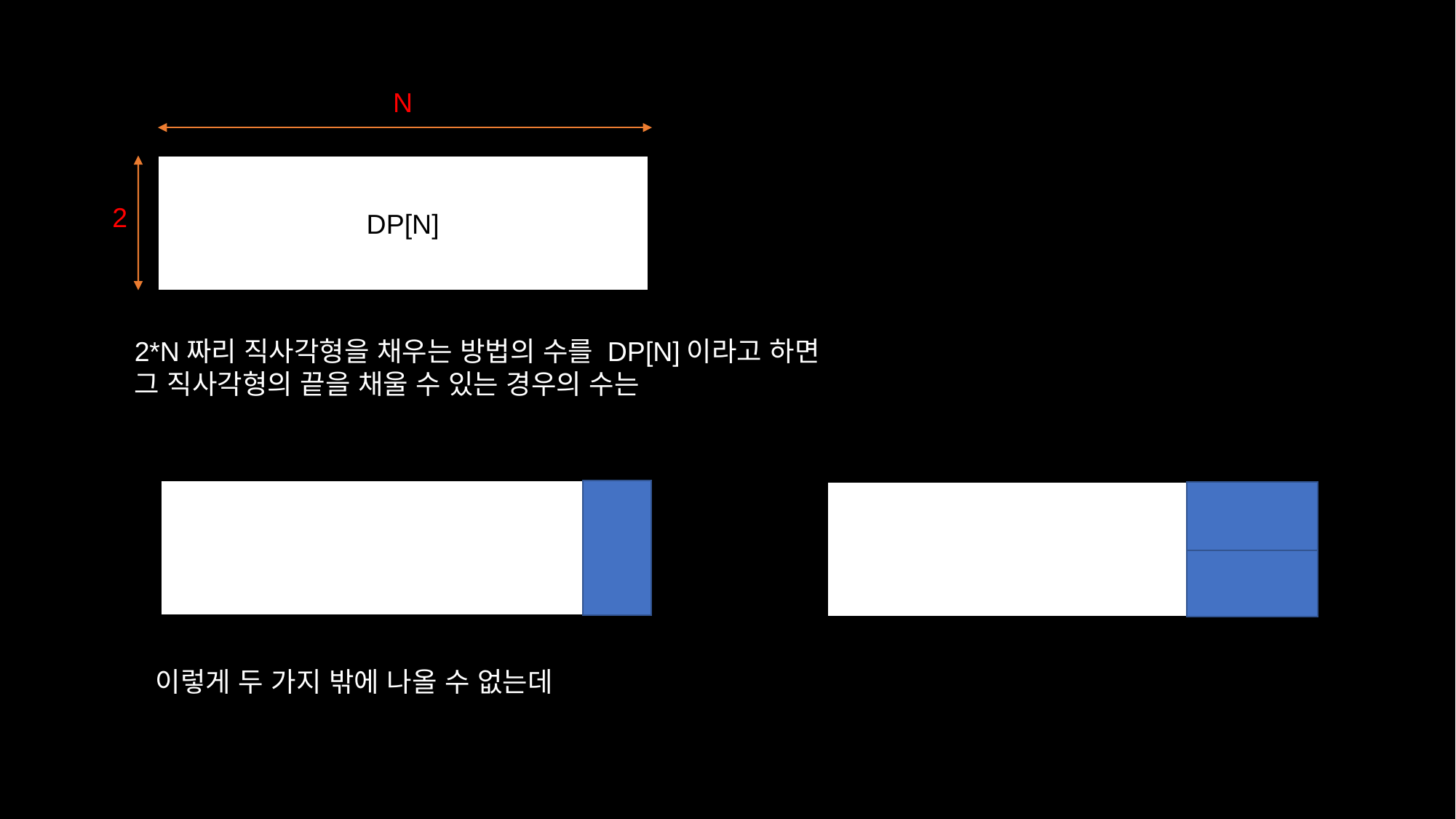

N
DP[N]
2
2*N짜리 직사각형을 채우는 방법의 수를 DP[N]이라고 하면
그 직사각형의 끝을 채울 수 있는 경우의 수는

이렇게 두 가지 밖에 나올 수 없는데